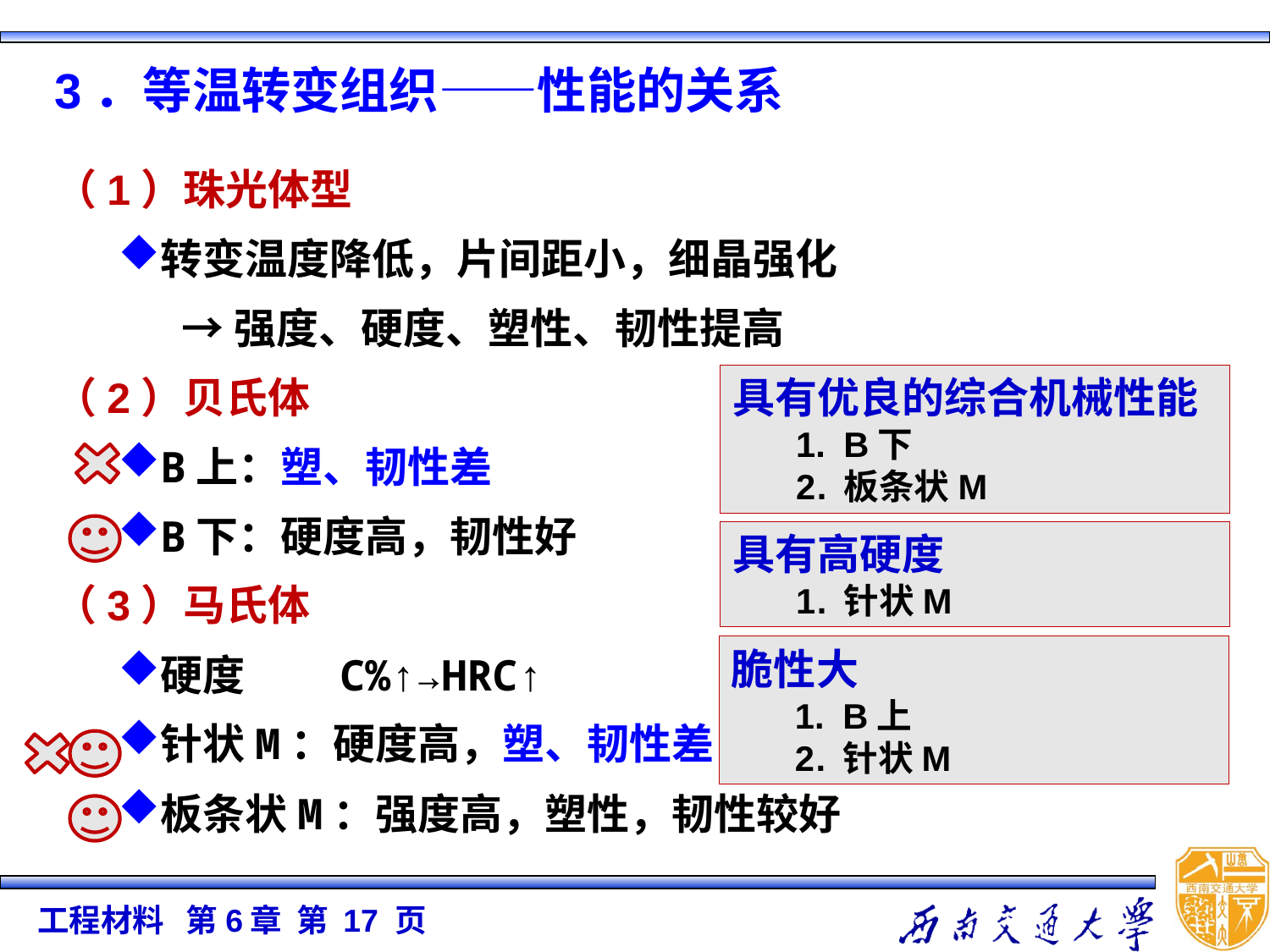

# 3．等温转变组织——性能的关系
（1）珠光体型
转变温度降低，片间距小，细晶强化
→强度、硬度、塑性、韧性提高
（2）贝氏体
B上：塑、韧性差
B下：硬度高，韧性好
（3）马氏体
硬度　　C%↑→HRC↑
针状M：硬度高，塑、韧性差
板条状M：强度高，塑性，韧性较好
具有优良的综合机械性能
B下
板条状M

具有高硬度
针状M
脆性大
B上
针状M